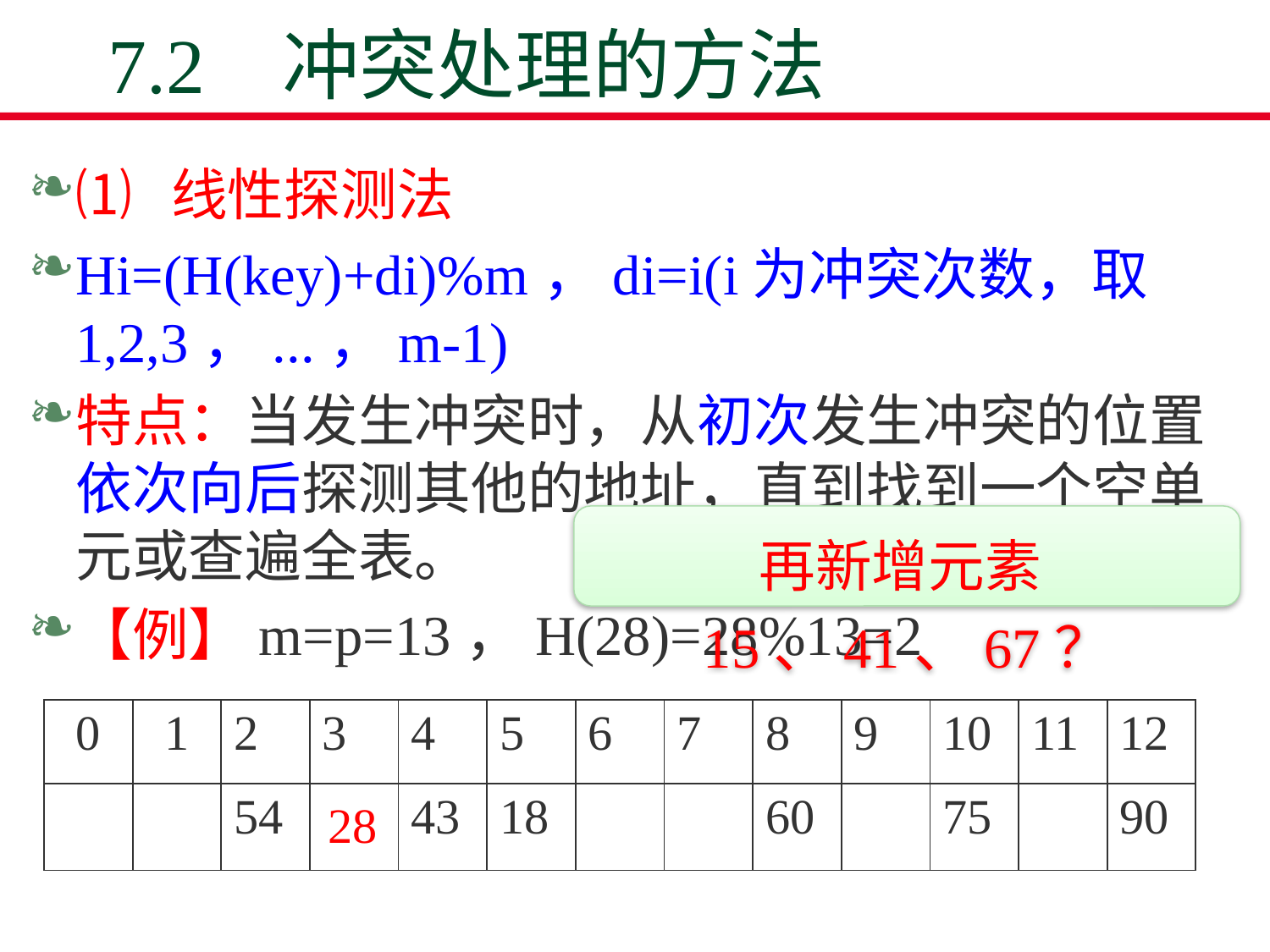

# 7.2   冲突处理的方法
⑴  线性探测法
Hi=(H(key)+di)%m，di=i(i为冲突次数，取1,2,3，...，m-1)
特点：当发生冲突时，从初次发生冲突的位置依次向后探测其他的地址，直到找到一个空单元或查遍全表。
【例】m=p=13，H(28)=28%13=2
再新增元素15、41、67？
| 0 | 1 | 2 | 3 | 4 | 5 | 6 | 7 | 8 | 9 | 10 | 11 | 12 |
| --- | --- | --- | --- | --- | --- | --- | --- | --- | --- | --- | --- | --- |
|  |  | 54 |  | 43 | 18 |  |  | 60 |  | 75 |  | 90 |
28